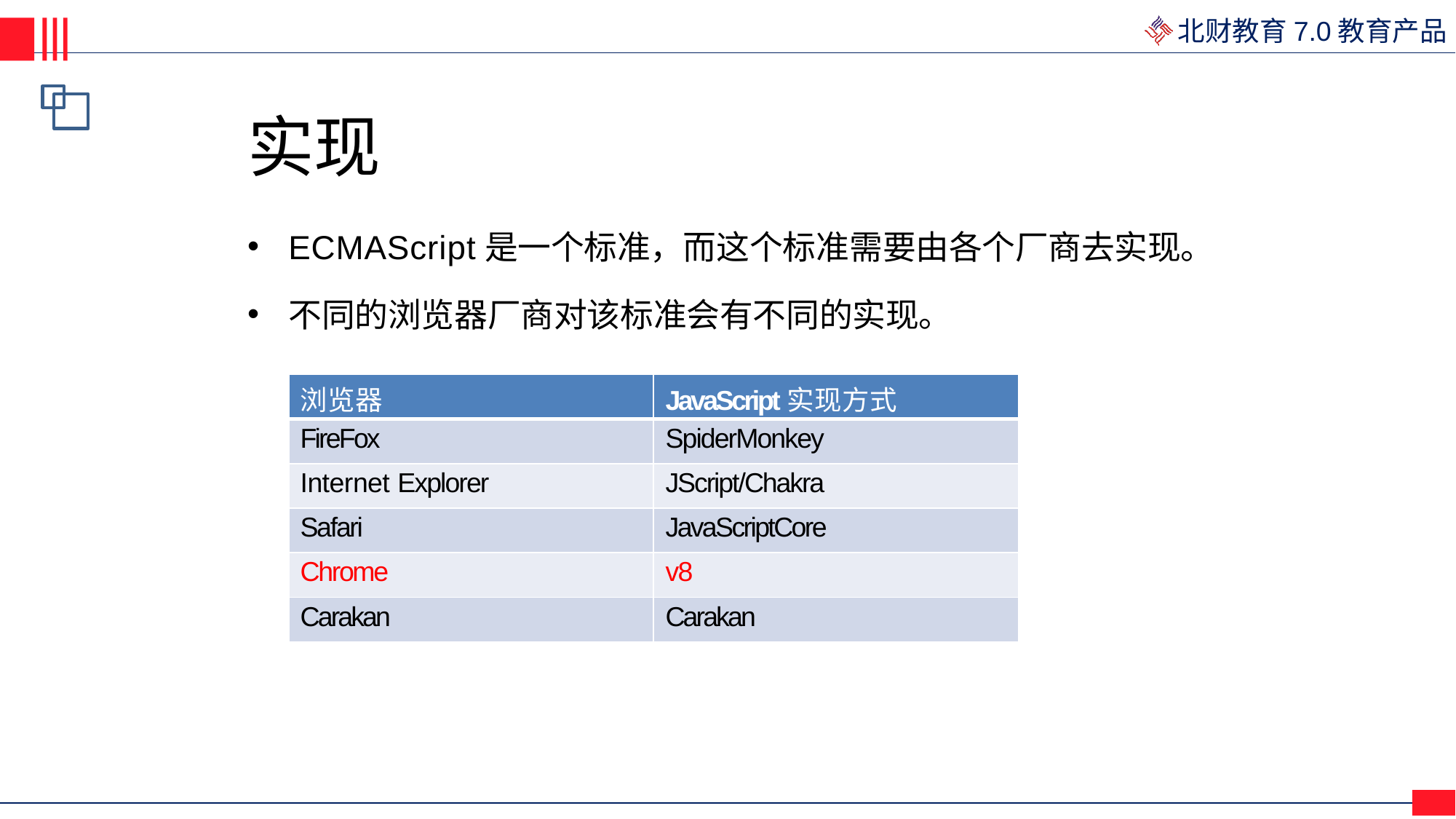

# 实现
ECMAScript是一个标准，而这个标准需要由各个厂商去实现。
不同的浏览器厂商对该标准会有不同的实现。
| 浏览器 | JavaScript实现方式 |
| --- | --- |
| FireFox | SpiderMonkey |
| Internet Explorer | JScript/Chakra |
| Safari | JavaScriptCore |
| Chrome | v8 |
| Carakan | Carakan |